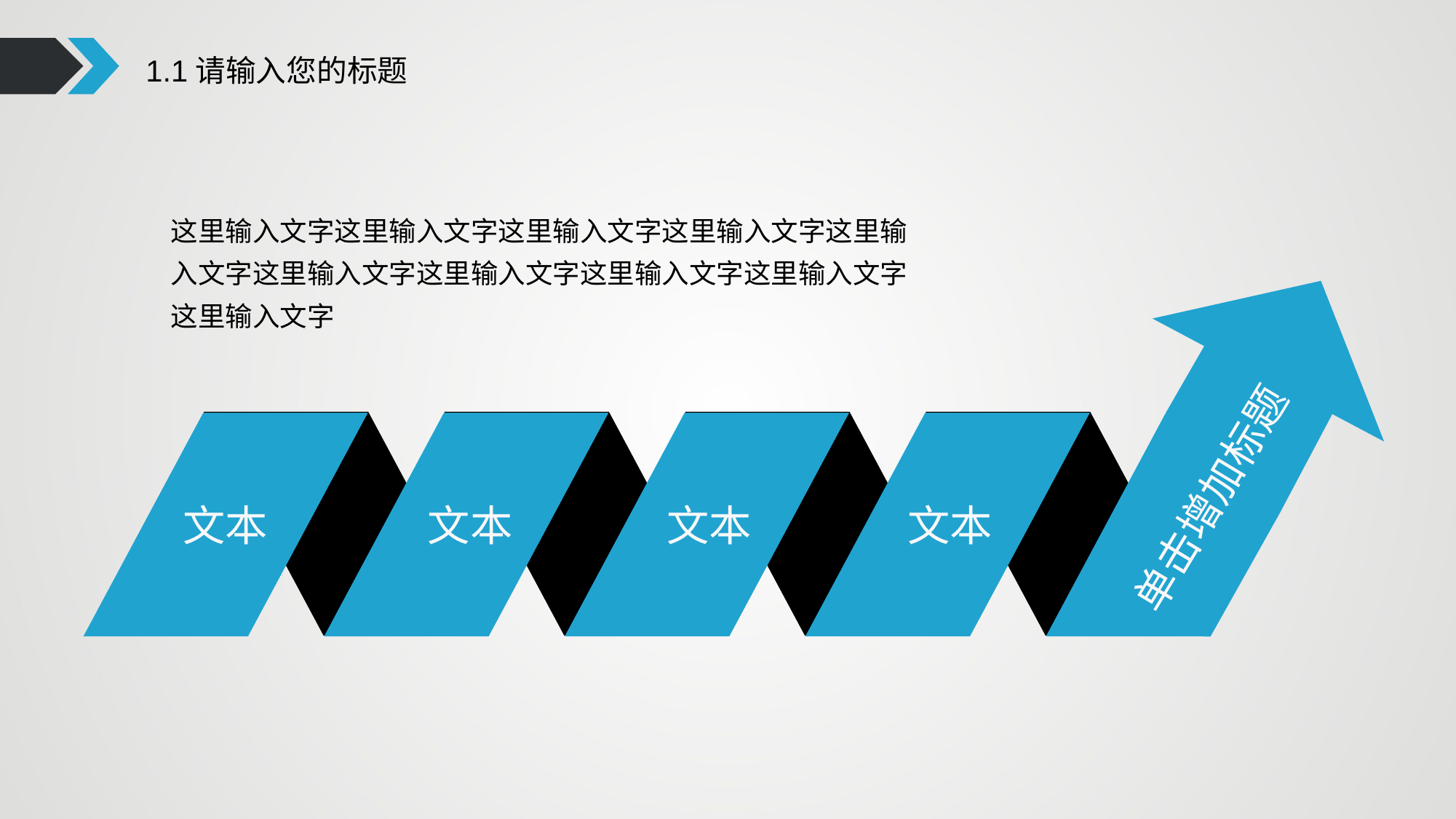

1.1请输入您的标题
这里输入文字这里输入文字这里输入文字这里输入文字这里输入文字这里输入文字这里输入文字这里输入文字这里输入文字这里输入文字

单击增加标题

文本

文本

文本

文本